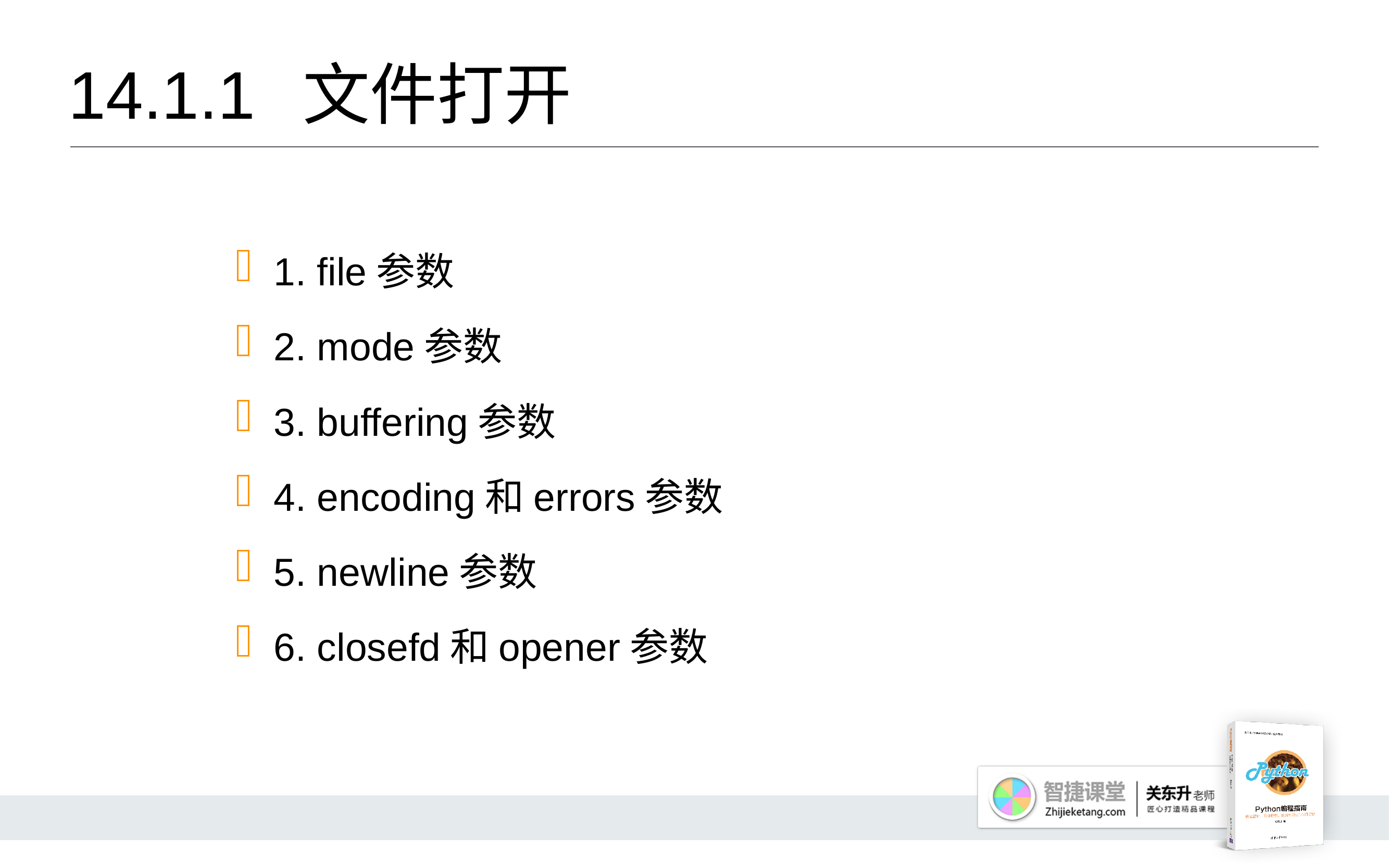

# 14.1.1 	文件打开
1. file参数
2. mode参数
3. buffering参数
4. encoding和errors参数
5. newline参数
6. closefd和opener参数